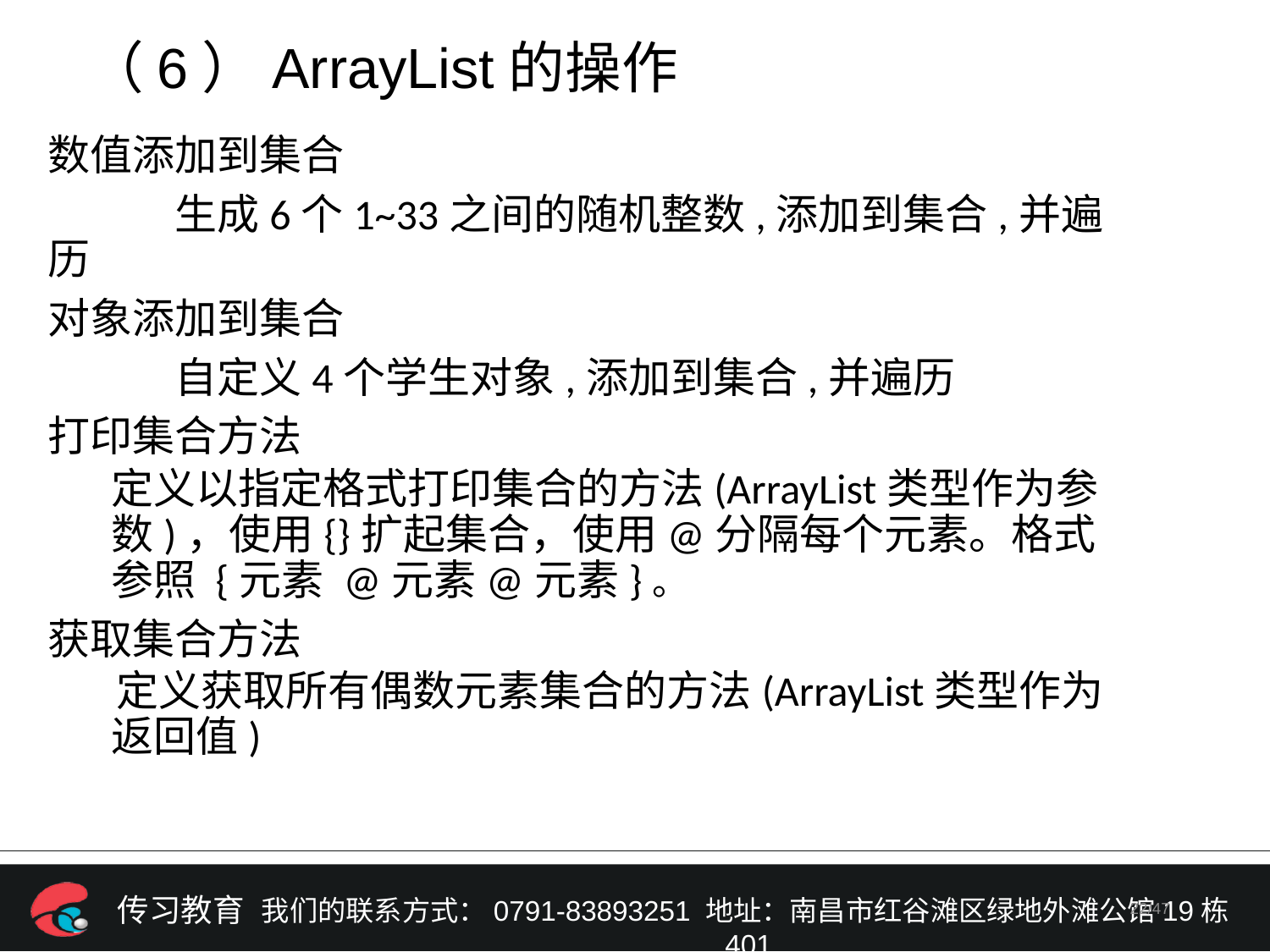

（6）ArrayList的操作

数值添加到集合
	生成6个1~33之间的随机整数,添加到集合,并遍历
对象添加到集合
	自定义4个学生对象,添加到集合,并遍历
打印集合方法
定义以指定格式打印集合的方法(ArrayList类型作为参数)，使用{}扩起集合，使用@分隔每个元素。格式参照 {元素 @元素@元素}。
获取集合方法
  定义获取所有偶数元素集合的方法(ArrayList类型作为返回值)

22/47